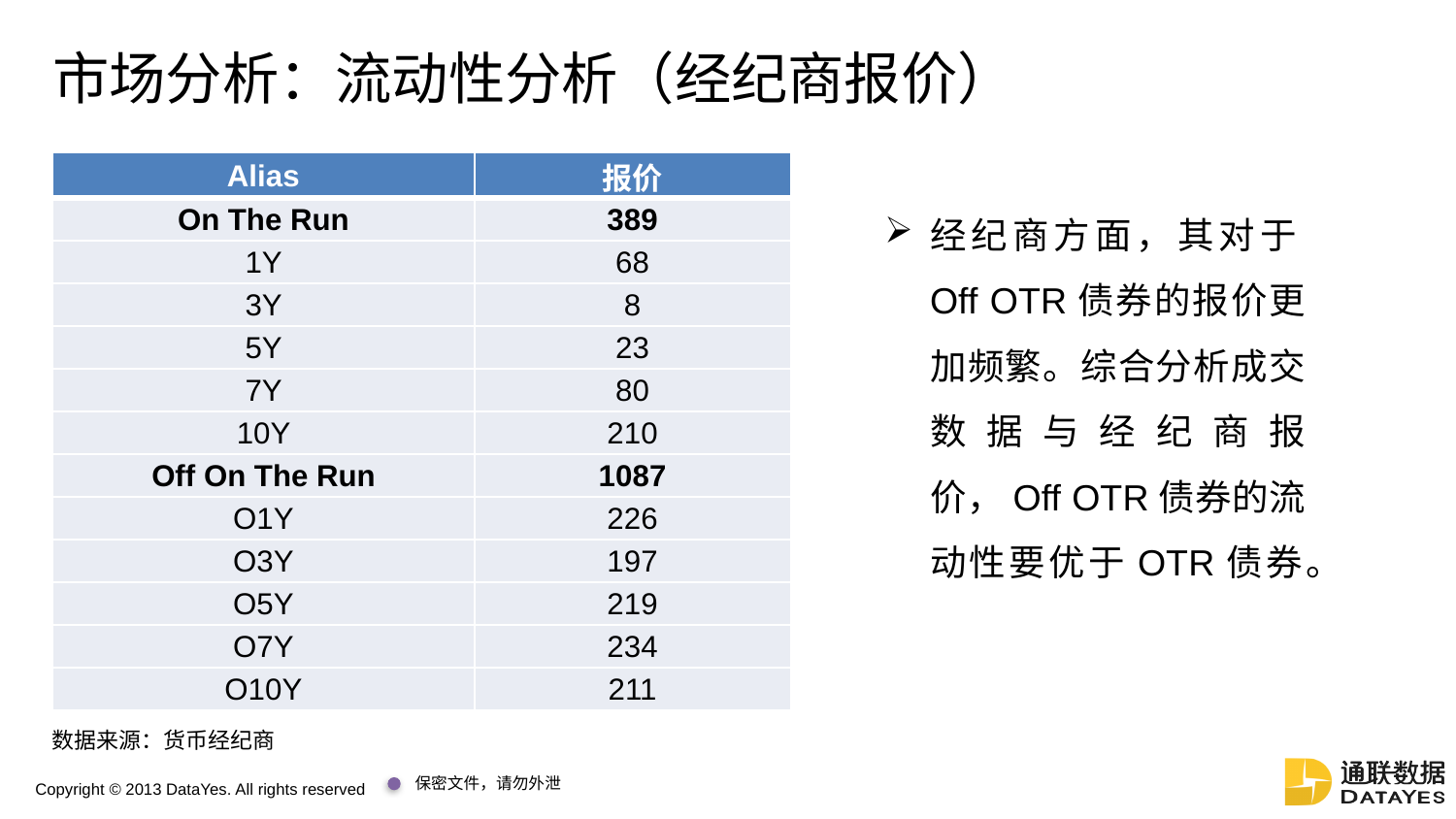

# 市场分析：流动性分析（经纪商报价）
| Alias | 报价 |
| --- | --- |
| On The Run | 389 |
| 1Y | 68 |
| 3Y | 8 |
| 5Y | 23 |
| 7Y | 80 |
| 10Y | 210 |
| Off On The Run | 1087 |
| O1Y | 226 |
| O3Y | 197 |
| O5Y | 219 |
| O7Y | 234 |
| O10Y | 211 |
经纪商方面，其对于Off OTR债券的报价更加频繁。综合分析成交数据与经纪商报价，Off OTR债券的流动性要优于OTR债券。
数据来源：货币经纪商